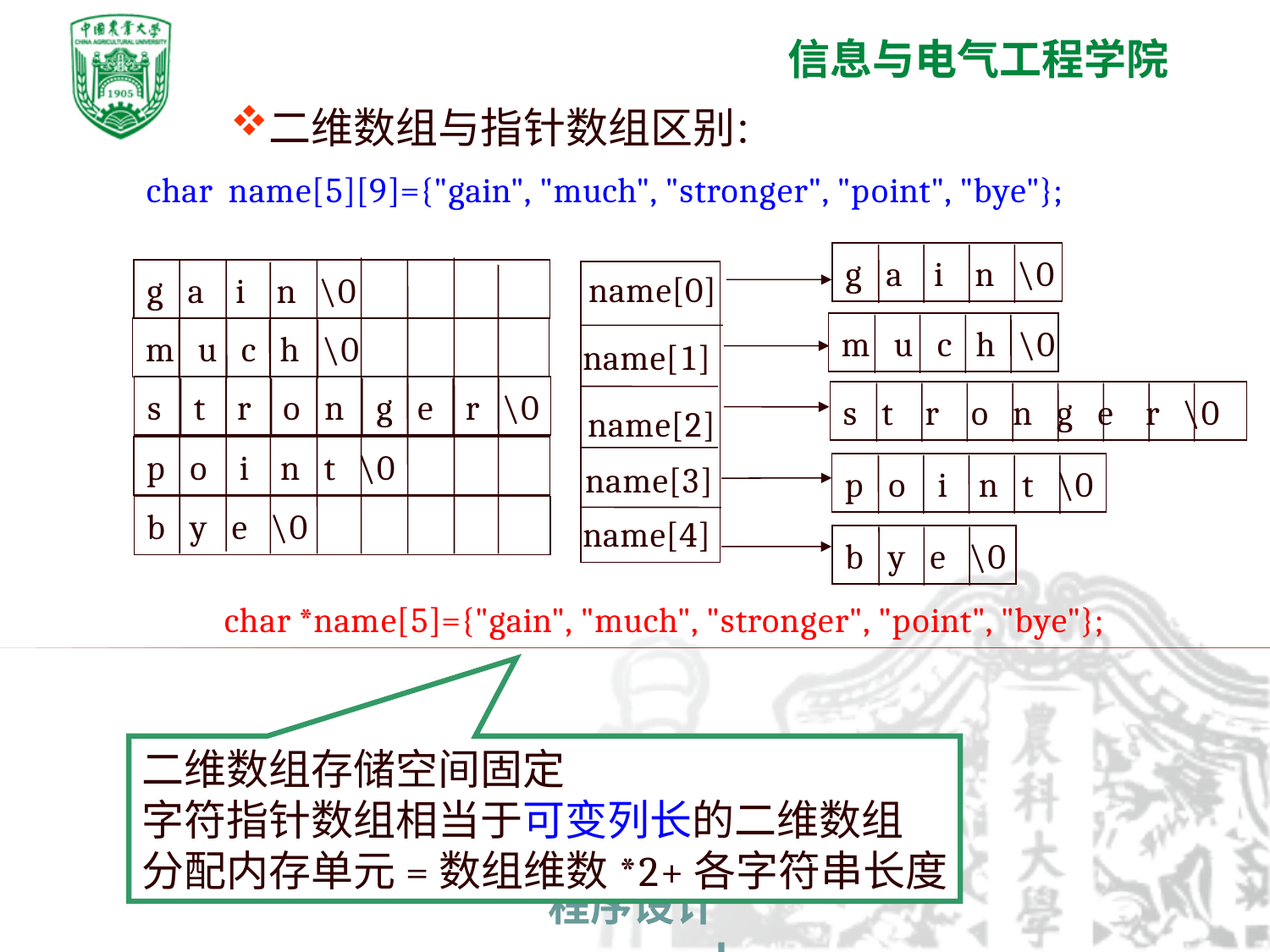

二维数组与指针数组区别：
 char  name[5][9]={"gain", "much", "stronger", "point", "bye"};
g   a    i    n   \0

name[0]

m   u   c   h   \0

name[1]

s   t    r    o   n   g   e    r   \0

name[2]

name[3]
p   o    i    n   t   \0

name[4]

b   y   e   \0

g   a    i    n   \0

m   u   c   h   \0

s    t    r    o   n    g   e    r   \0

p   o    i    n   t   \0
b   y   e   \0
 char *name[5]={"gain", "much", "stronger", "point", "bye"};
二维数组存储空间固定
字符指针数组相当于可变列长的二维数组
分配内存单元=数组维数*2+各字符串长度